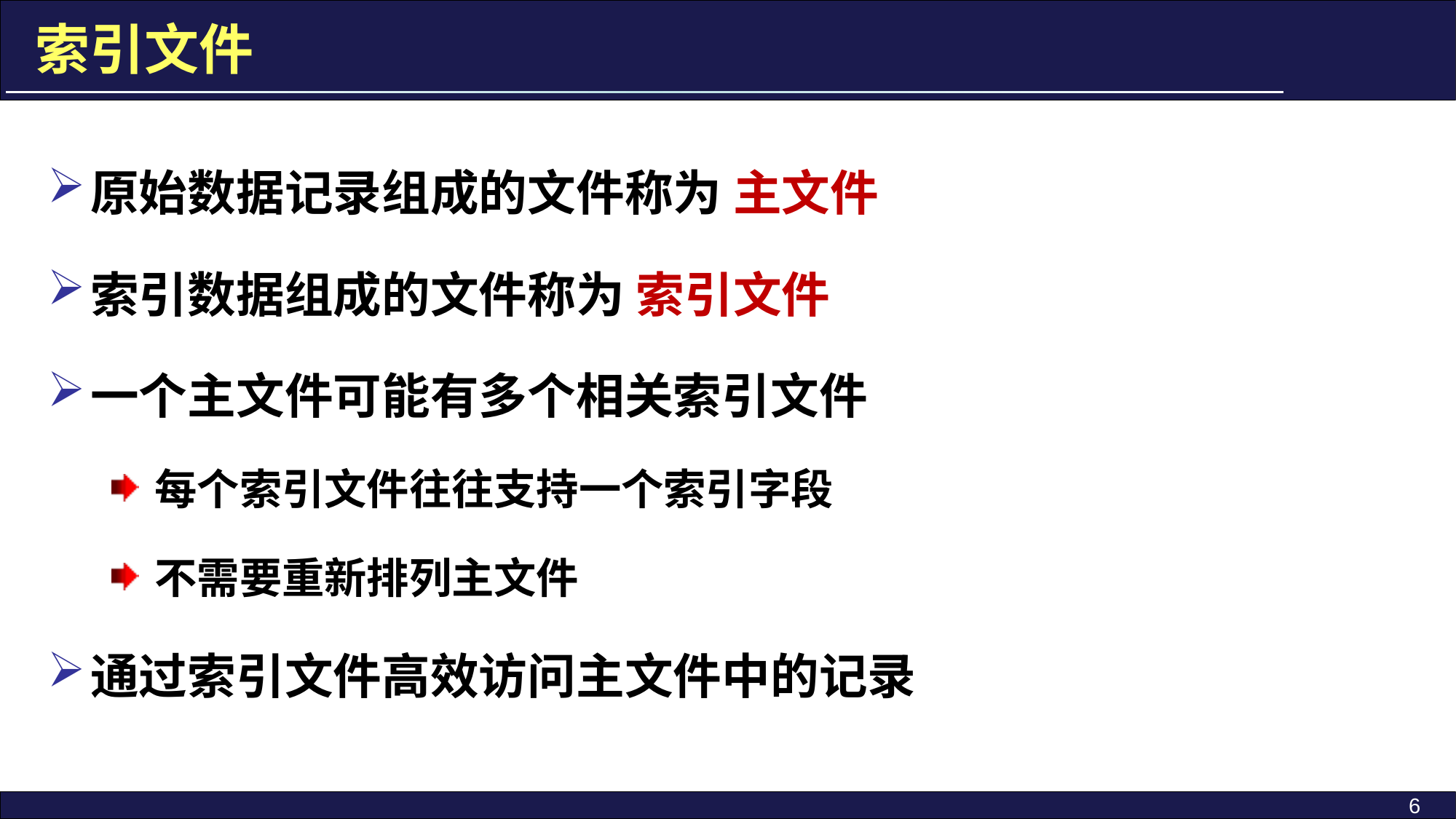

索引文件
原始数据记录组成的文件称为 主文件
索引数据组成的文件称为 索引文件
一个主文件可能有多个相关索引文件
每个索引文件往往支持一个索引字段
不需要重新排列主文件
通过索引文件高效访问主文件中的记录
6